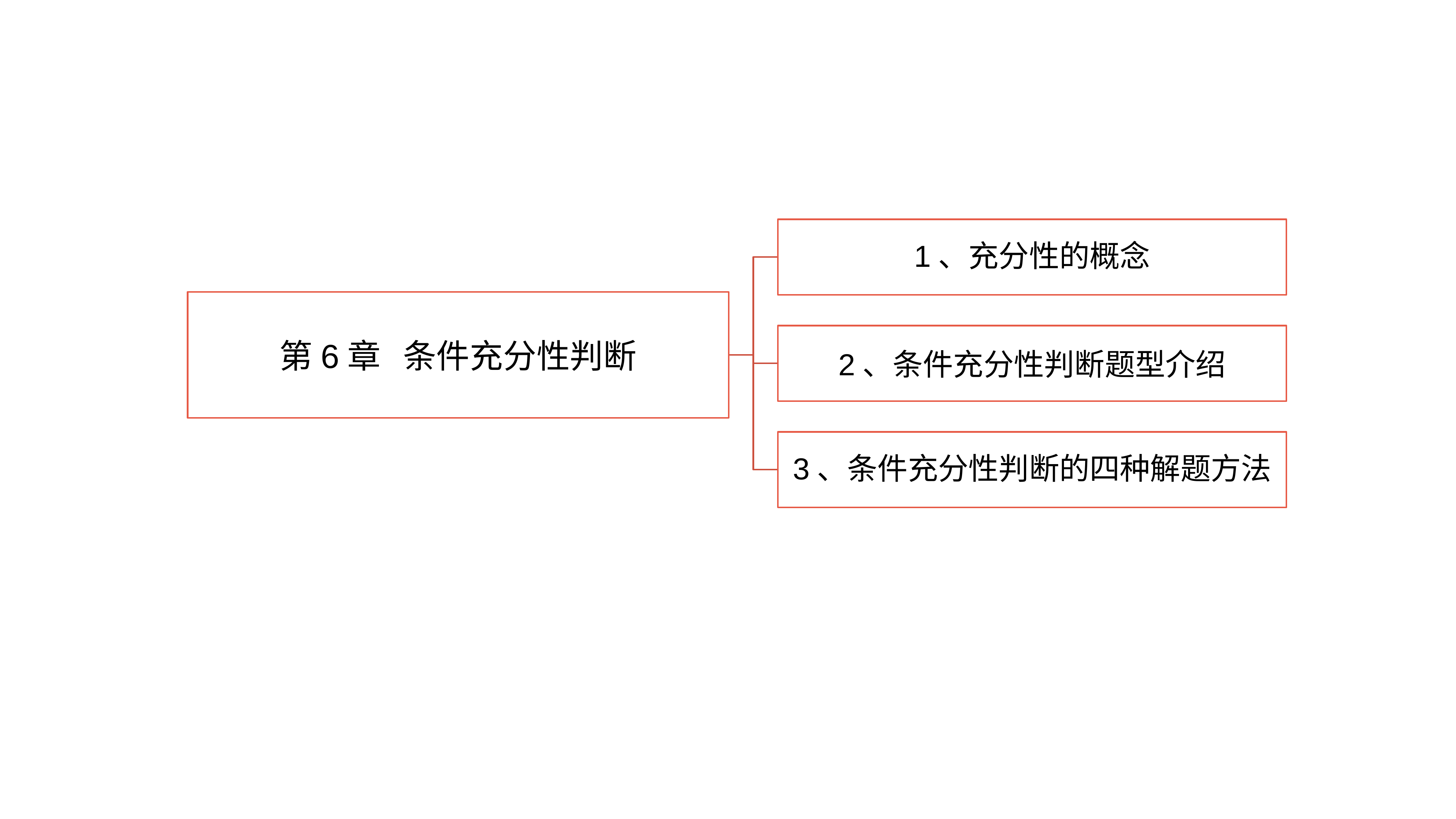

第6章   条件充分性判断
1、充分性的概念

2、条件充分性判断题型介绍

3、条件充分性判断的四种解题方法